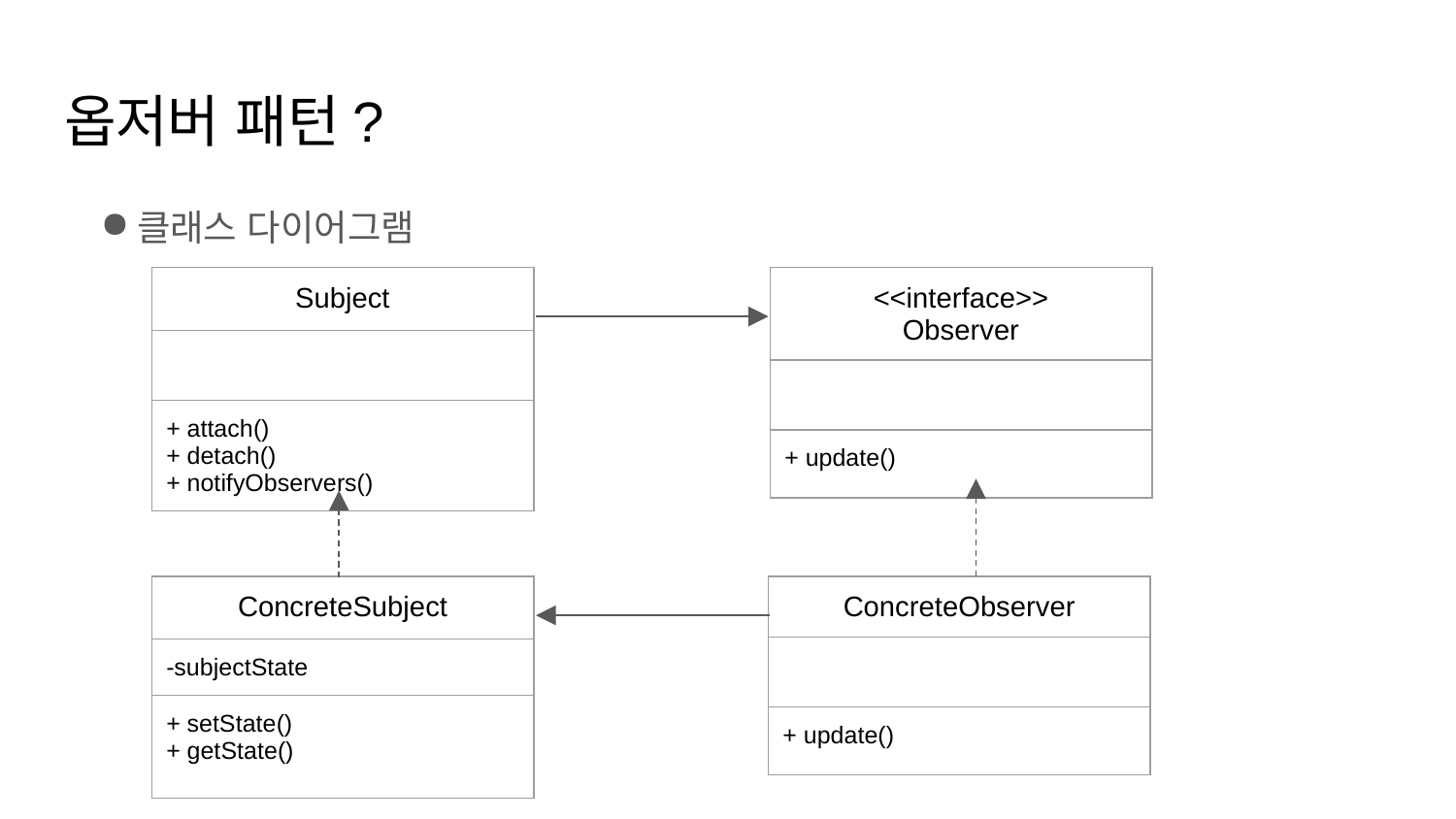

# 옵저버 패턴?
클래스 다이어그램
| Subject |
| --- |
|  |
| + attach() + detach() + notifyObservers() |
| <<interface>> Observer |
| --- |
|  |
| + update() |
| ConcreteSubject |
| --- |
| -subjectState |
| + setState() + getState() |
| ConcreteObserver |
| --- |
|  |
| + update() |